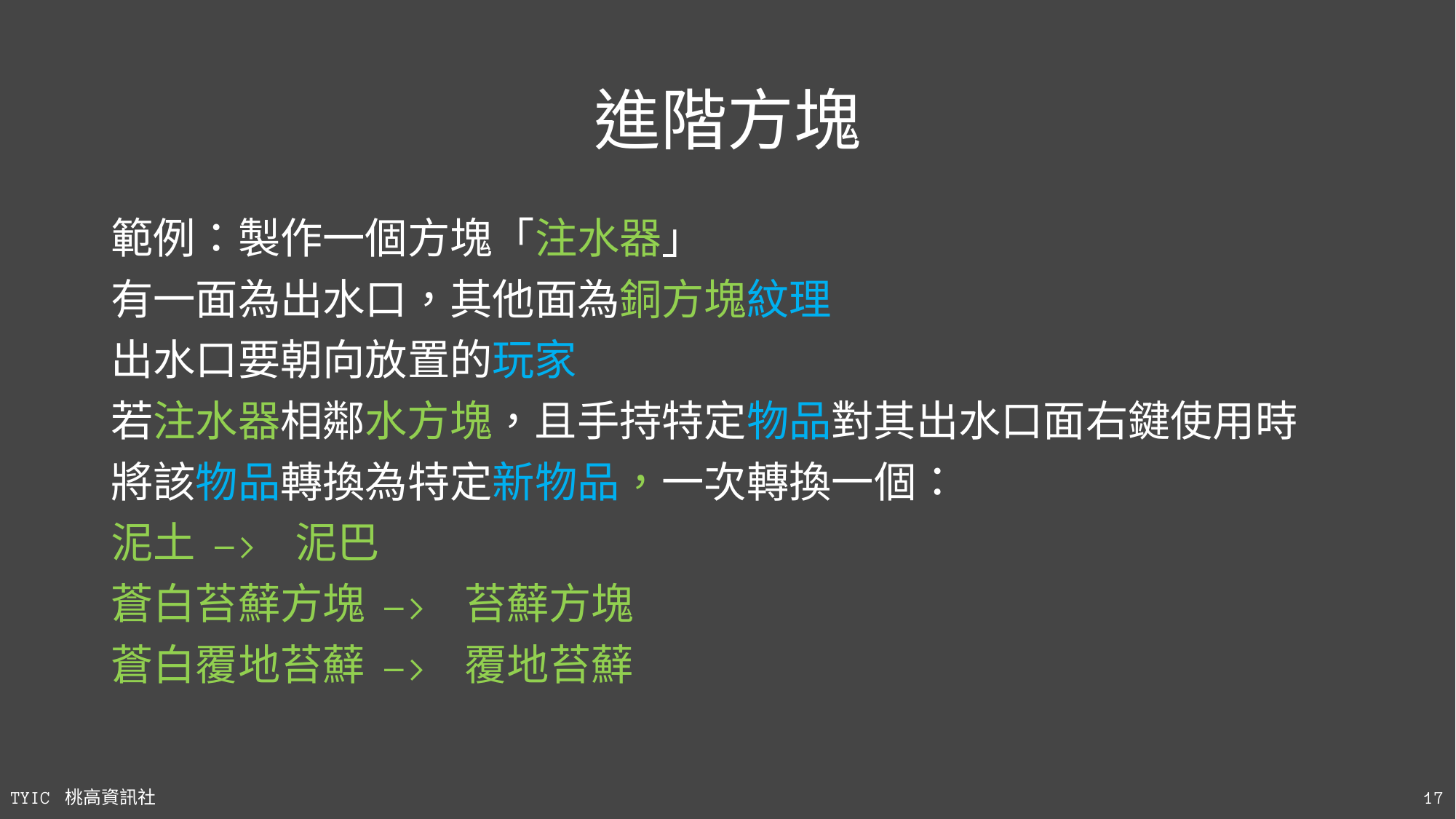

# 進階方塊
範例：製作一個方塊「注水器」
有一面為出水口，其他面為銅方塊紋理
出水口要朝向放置的玩家
若注水器相鄰水方塊，且手持特定物品對其出水口面右鍵使用時
將該物品轉換為特定新物品，一次轉換一個：
泥土 -> 泥巴
蒼白苔蘚方塊 -> 苔蘚方塊
蒼白覆地苔蘚 -> 覆地苔蘚